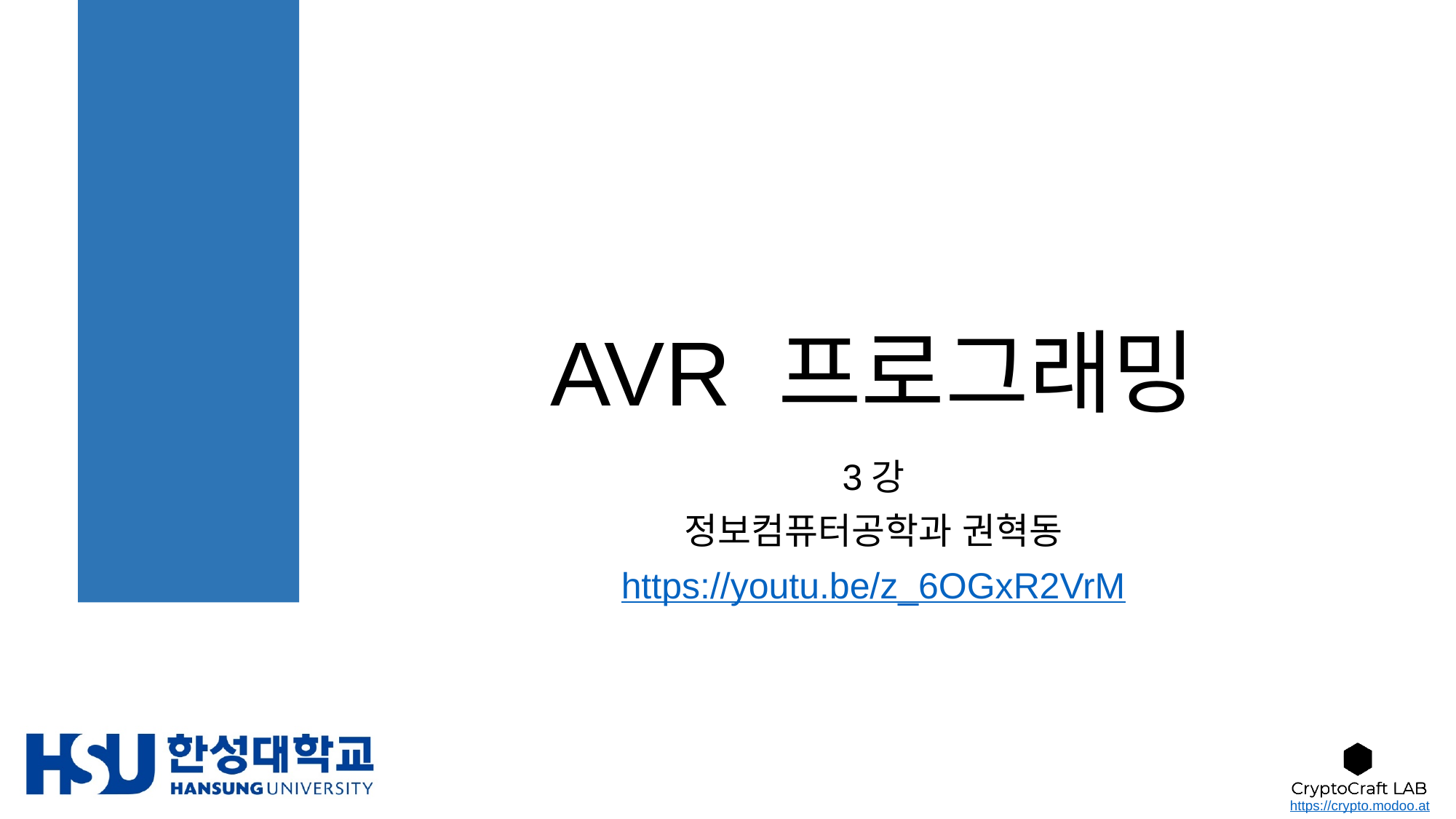

# AVR 프로그래밍
3강
정보컴퓨터공학과 권혁동
https://youtu.be/z_6OGxR2VrM